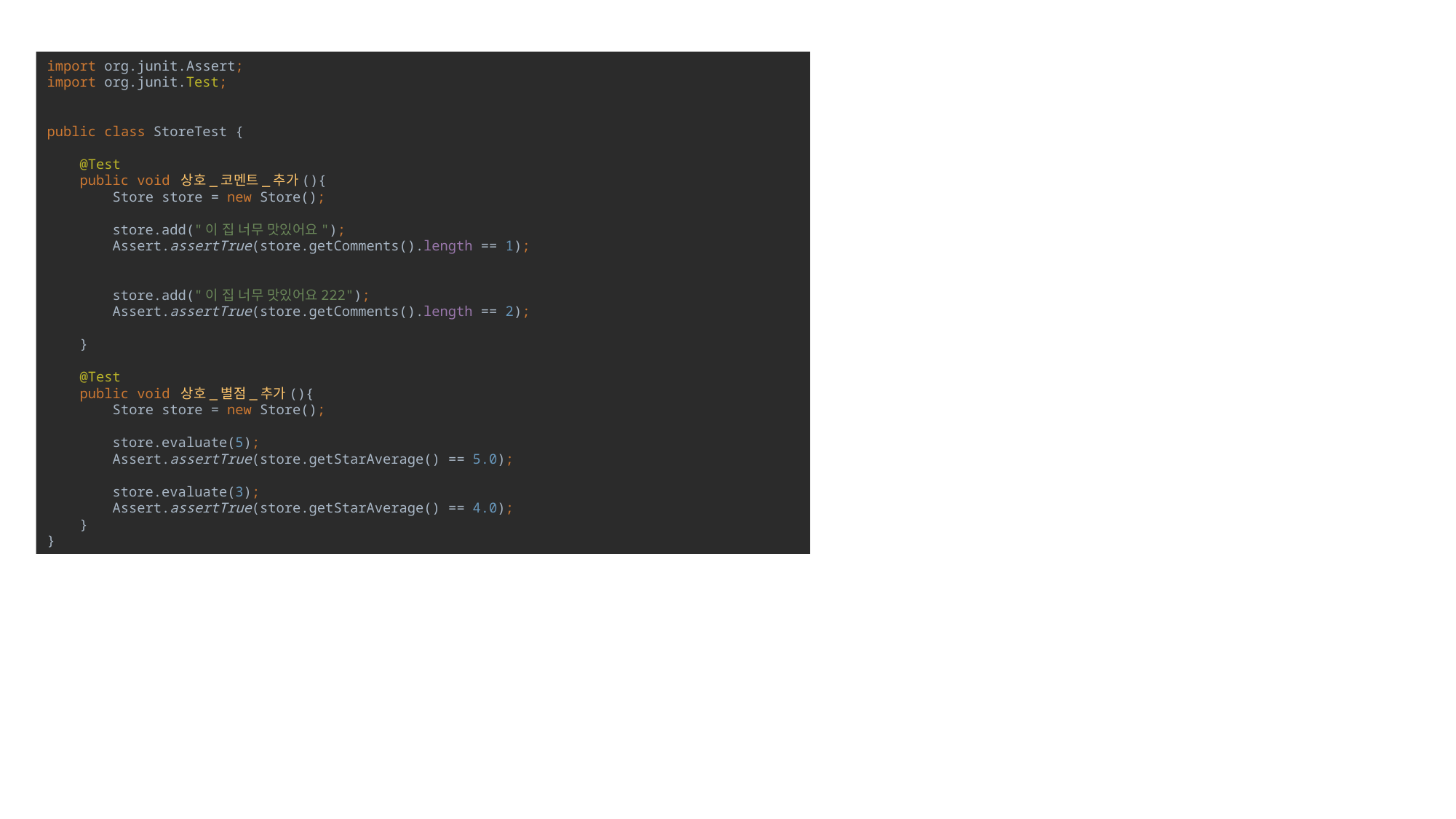

import org.junit.Assert;
import org.junit.Test;
public class StoreTest {
    @Test
    public void 상호_코멘트_추가(){
        Store store = new Store();
        store.add("이 집 너무 맛있어요");
        Assert.assertTrue(store.getComments().length == 1);
        store.add("이 집 너무 맛있어요222");
        Assert.assertTrue(store.getComments().length == 2);
    }
    @Test
    public void 상호_별점_추가(){
        Store store = new Store();
        store.evaluate(5);
        Assert.assertTrue(store.getStarAverage() == 5.0);
        store.evaluate(3);
        Assert.assertTrue(store.getStarAverage() == 4.0);
    }
}